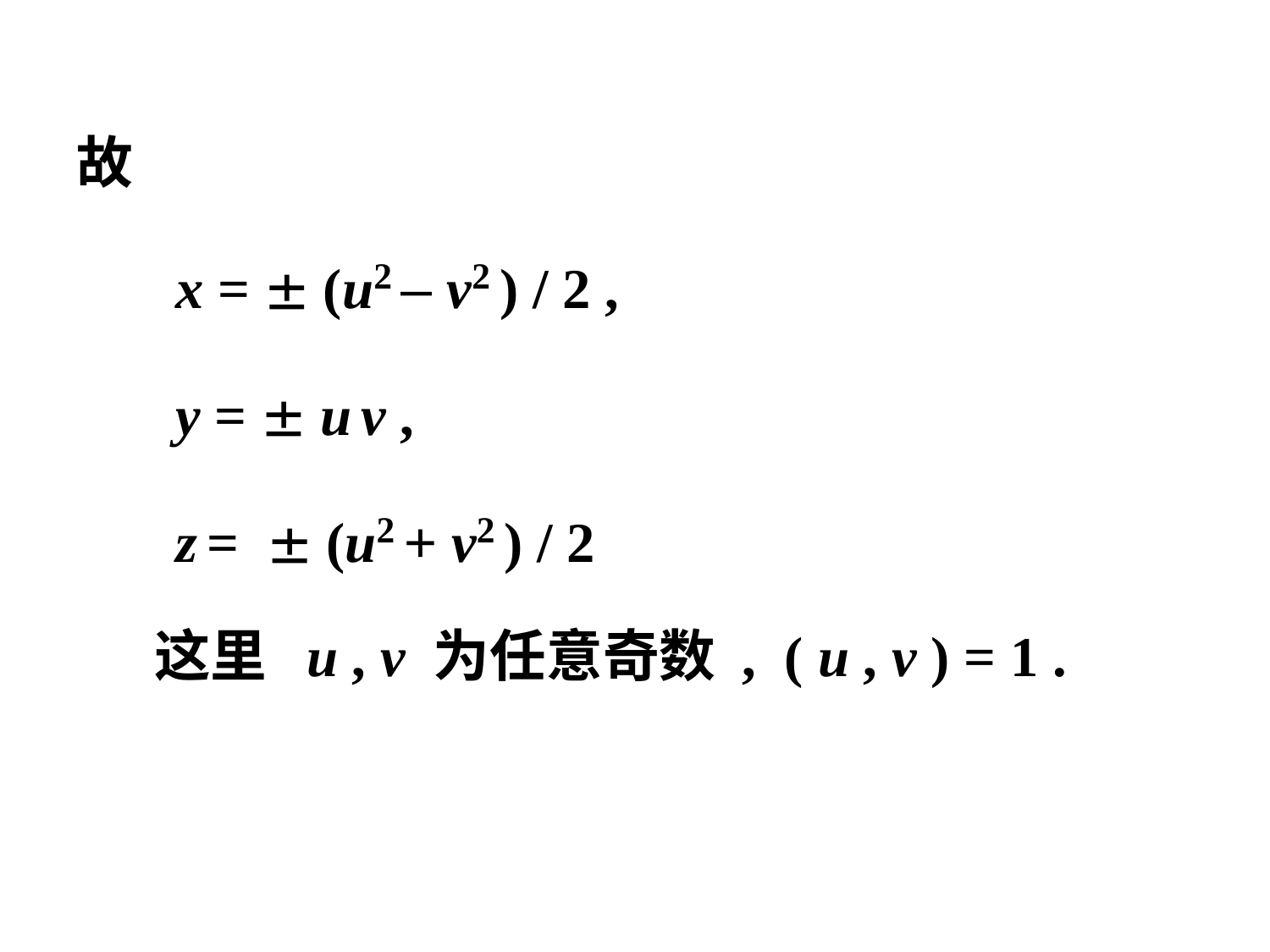

故
       x = ± (u2 – v2 ) / 2 ,
       y = ± u v ,
       z =  ± (u2 + v2 ) / 2
     这里  u , v 为任意奇数 ,  ( u , v ) = 1 .